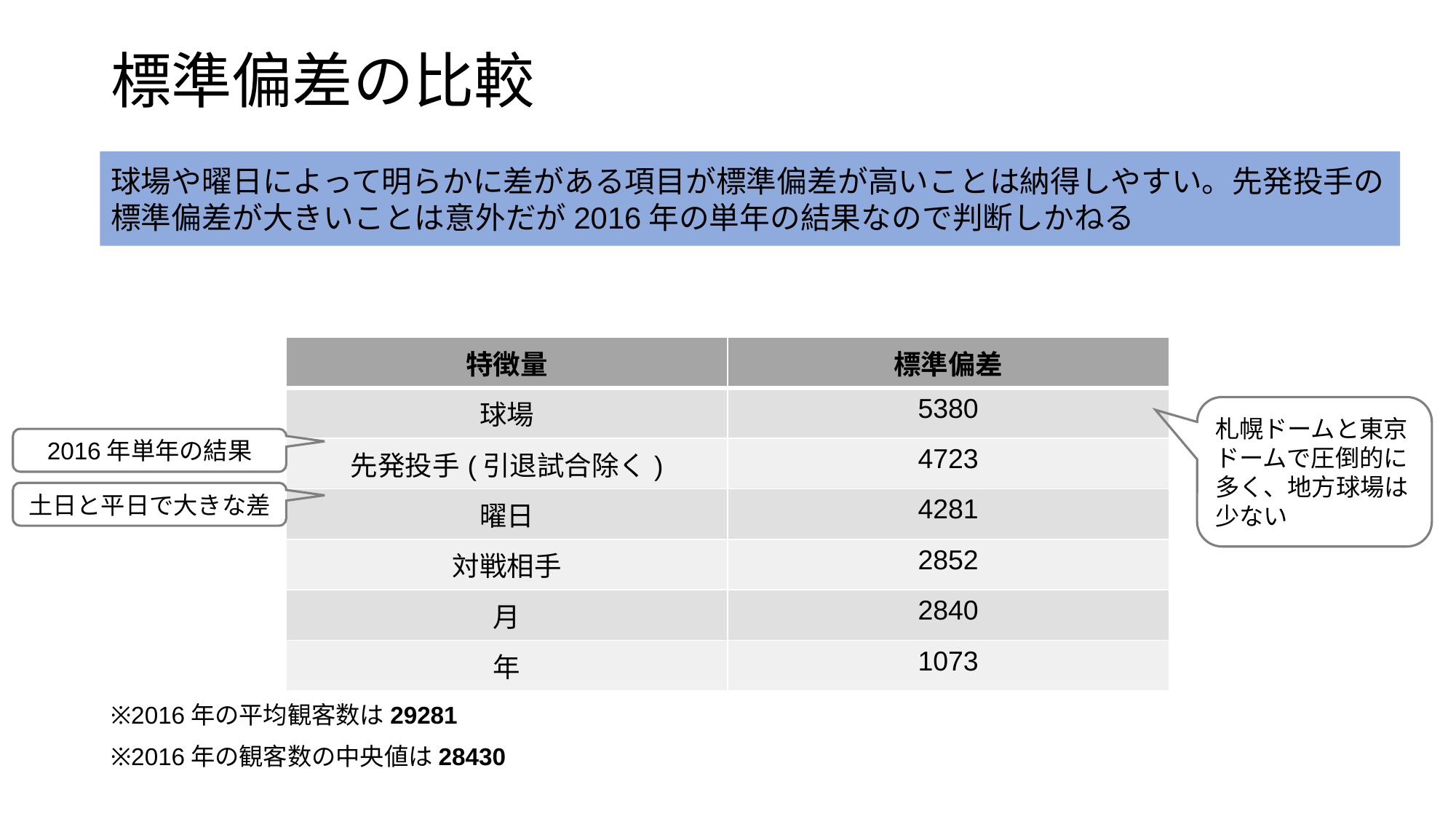

# 標準偏差の比較
球場や曜日によって明らかに差がある項目が標準偏差が高いことは納得しやすい。先発投手の標準偏差が大きいことは意外だが2016年の単年の結果なので判断しかねる
| 特徴量 | 標準偏差 |
| --- | --- |
| 球場 | 5380 |
| 先発投手(引退試合除く) | 4723 |
| 曜日 | 4281 |
| 対戦相手 | 2852 |
| 月 | 2840 |
| 年 | 1073 |
札幌ドームと東京ドームで圧倒的に多く、地方球場は少ない
2016年単年の結果
土日と平日で大きな差
※2016年の平均観客数は29281
※2016年の観客数の中央値は28430